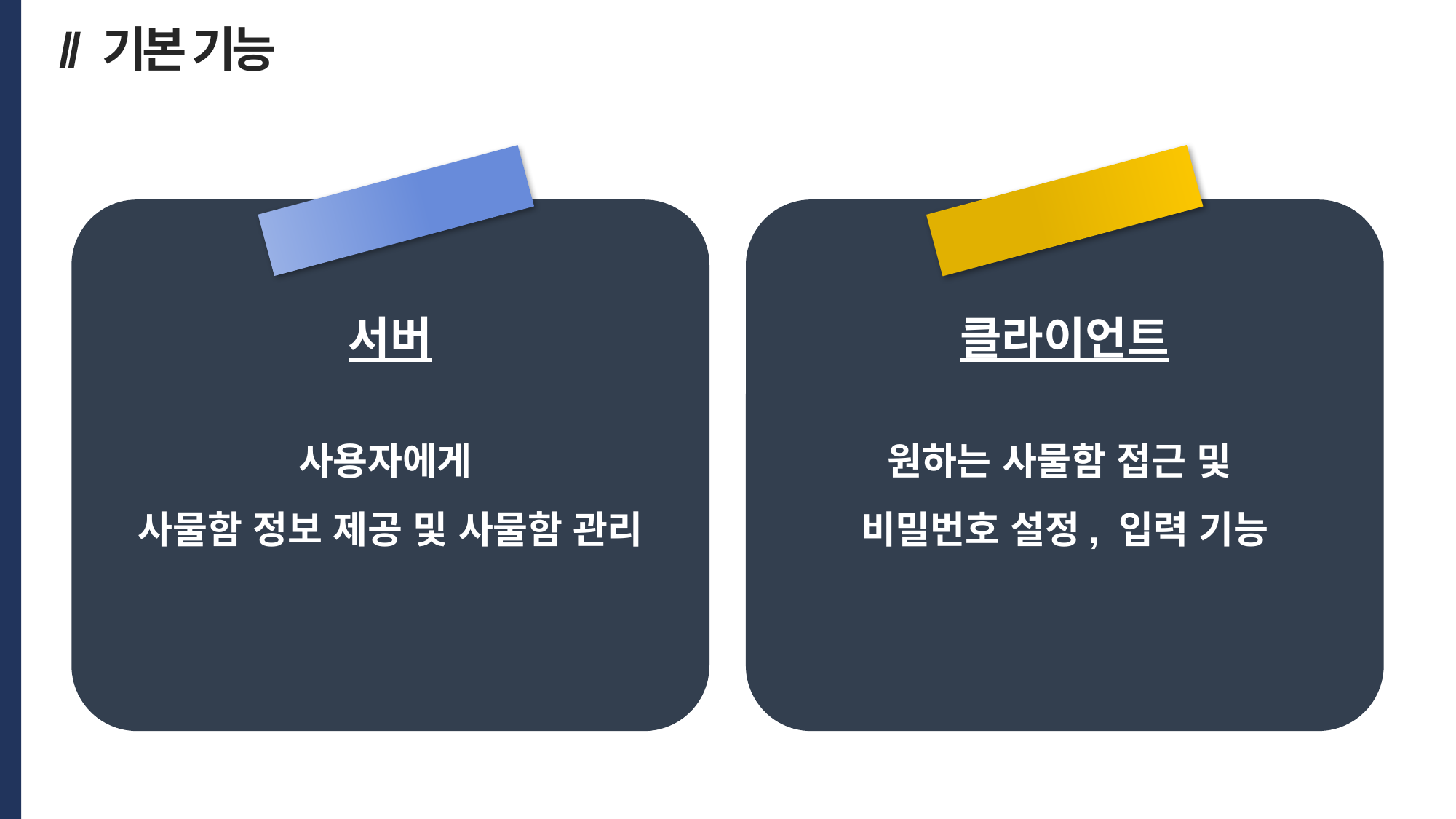

// 기본 기능

서버
클라이언트
사용자에게
사물함 정보 제공 및 사물함 관리
원하는 사물함 접근 및
비밀번호 설정, 입력 기능